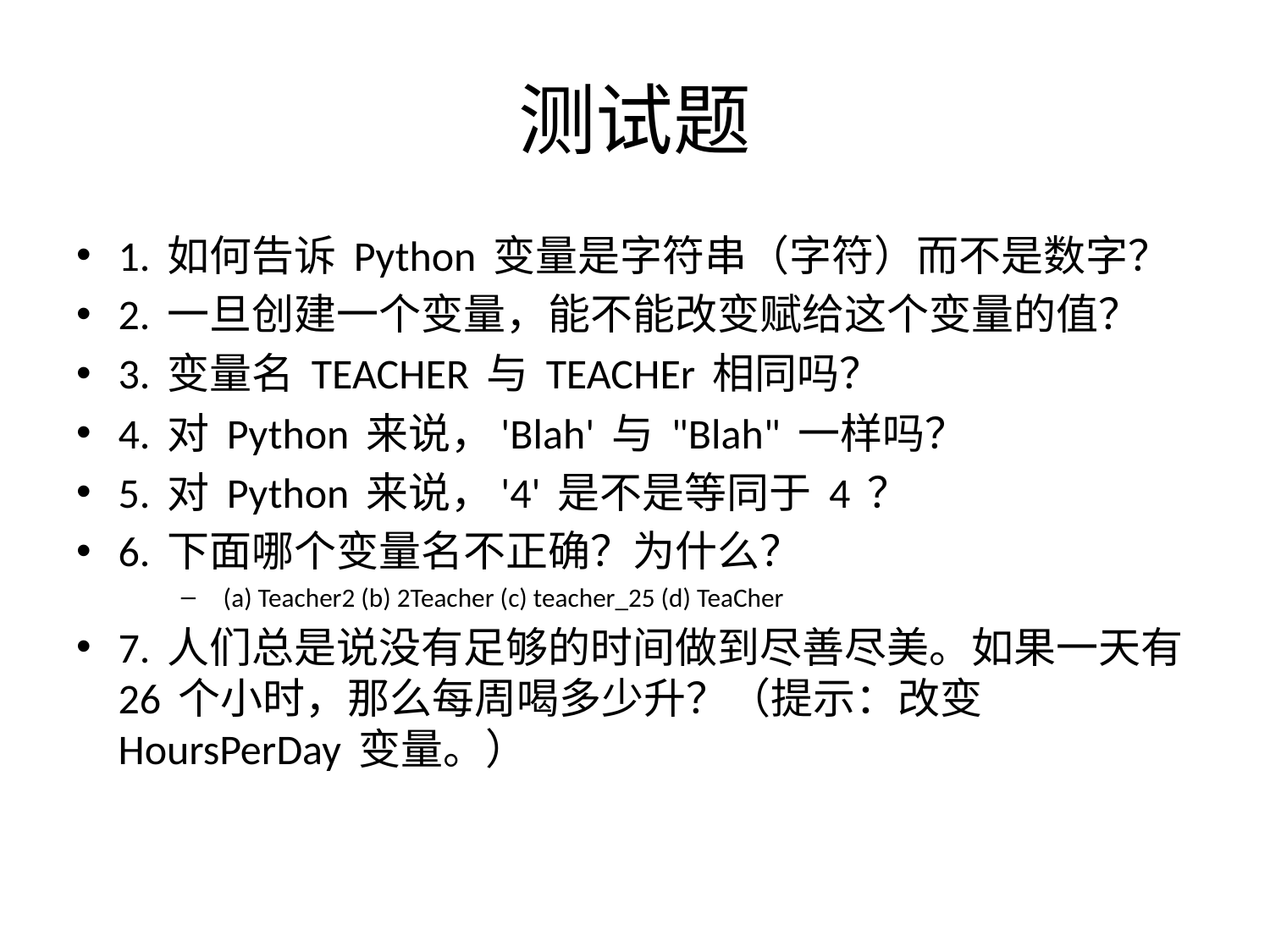

# 测试题
1. 如何告诉 Python 变量是字符串（字符）而不是数字？
2. 一旦创建一个变量，能不能改变赋给这个变量的值？
3. 变量名 TEACHER 与 TEACHEr 相同吗？
4. 对 Python 来说，'Blah' 与 "Blah" 一样吗？
5. 对 Python 来说，'4' 是不是等同于 4 ？
6. 下面哪个变量名不正确？为什么？
(a) Teacher2 (b) 2Teacher (c) teacher_25 (d) TeaCher
7. 人们总是说没有足够的时间做到尽善尽美。如果一天有 26 个小时，那么每周喝多少升？（提示：改变 HoursPerDay 变量。）